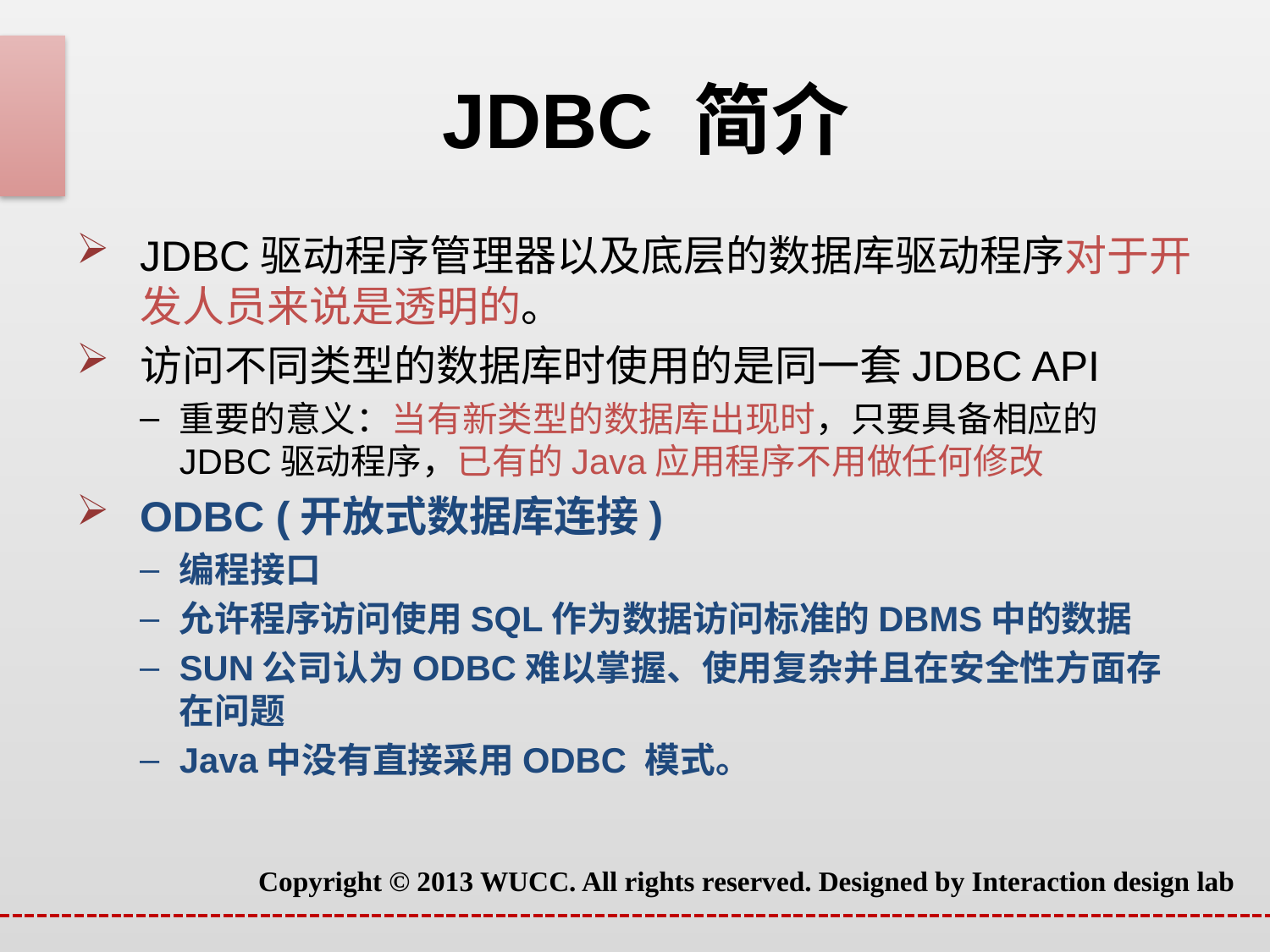

# JDBC 简介
JDBC驱动程序管理器以及底层的数据库驱动程序对于开发人员来说是透明的。
访问不同类型的数据库时使用的是同一套JDBC API
重要的意义：当有新类型的数据库出现时，只要具备相应的JDBC驱动程序，已有的Java应用程序不用做任何修改
ODBC (开放式数据库连接)
编程接口
允许程序访问使用SQL作为数据访问标准的DBMS中的数据
SUN公司认为ODBC难以掌握、使用复杂并且在安全性方面存在问题
Java中没有直接采用ODBC 模式。